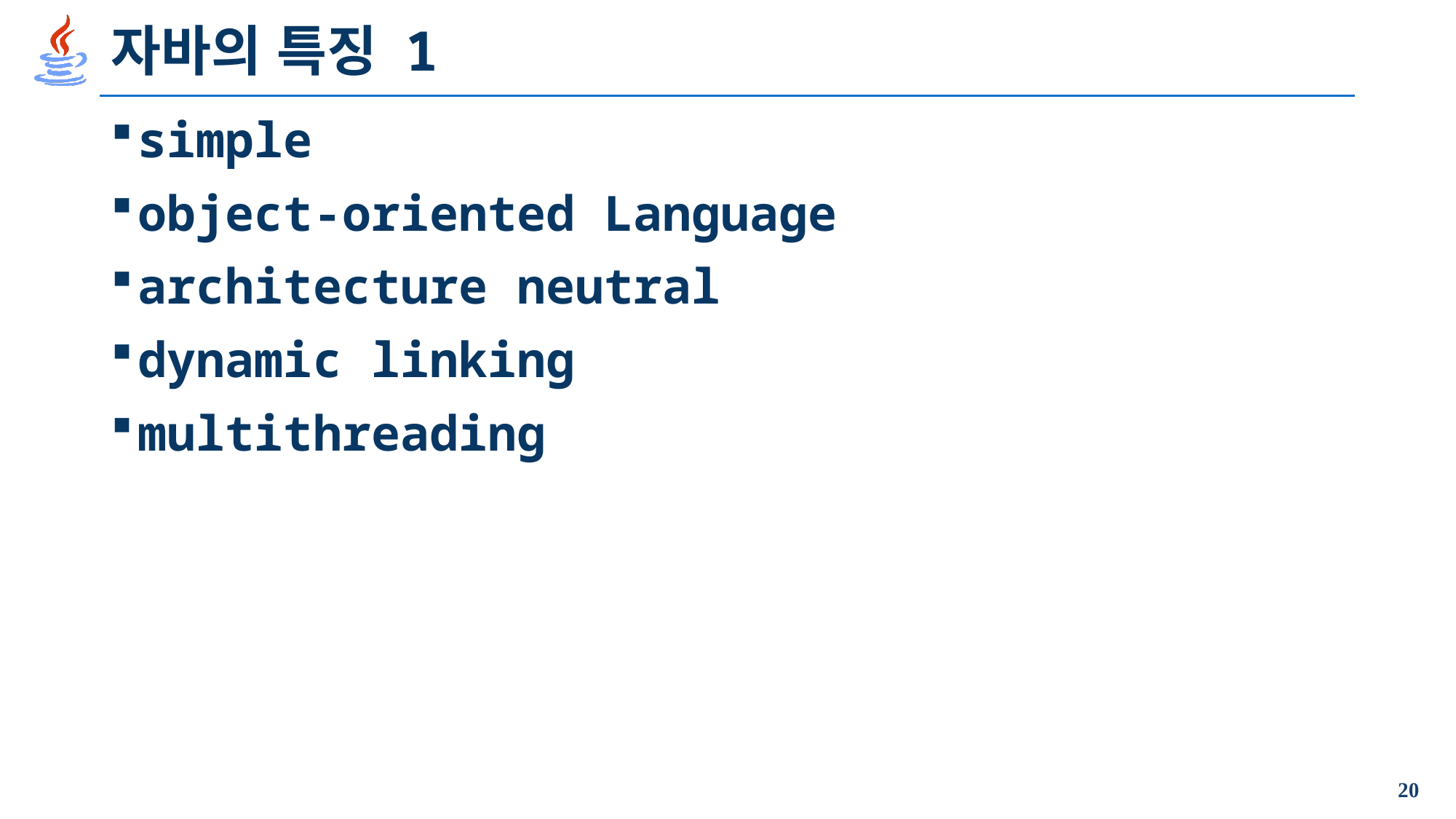

# 자바의 특징 1
simple
object-oriented Language
architecture neutral
dynamic linking
multithreading

20